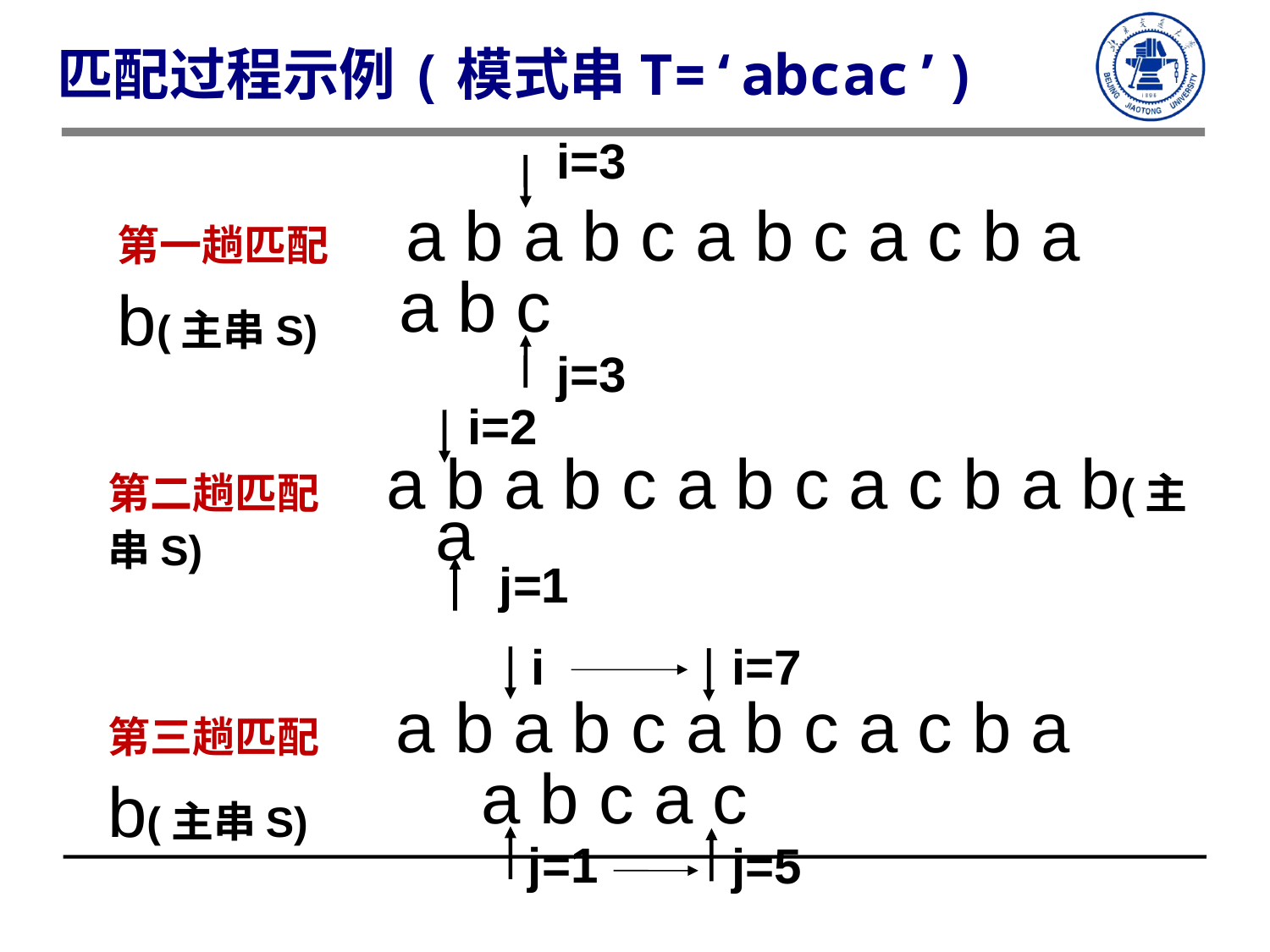

匹配过程示例(模式串T=‘abcac’)
i=3

第一趟匹配       a b a b c a b c a c b a b(主串S)

a b c

j=3

第二趟匹配      a b a b c a b c a c b a b(主串S)
i=2

a
j=1

i
i=7

第三趟匹配       a b a b c a b c a c b a b(主串S)

a b c a c

j=1

j=5